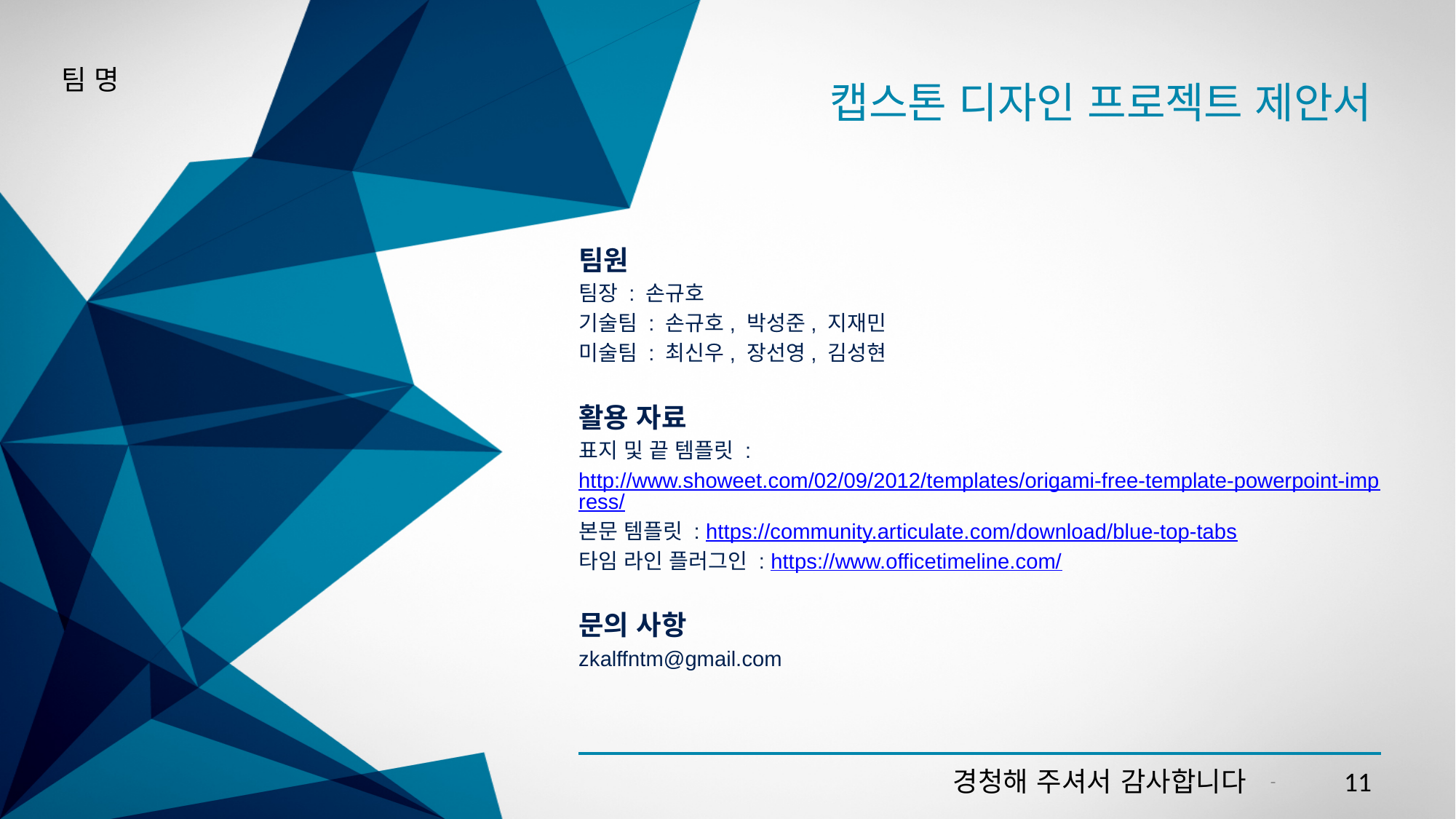

# 캡스톤 디자인 프로젝트 제안서
팀 명
팀원
팀장 : 손규호
기술팀 : 손규호, 박성준, 지재민
미술팀 : 최신우, 장선영, 김성현

활용 자료
표지 및 끝 템플릿 :
http://www.showeet.com/02/09/2012/templates/origami-free-template-powerpoint-impress/
본문 템플릿 : https://community.articulate.com/download/blue-top-tabs
타임 라인 플러그인 : https://www.officetimeline.com/

문의 사항
zkalffntm@gmail.com
경청해 주셔서 감사합니다
11